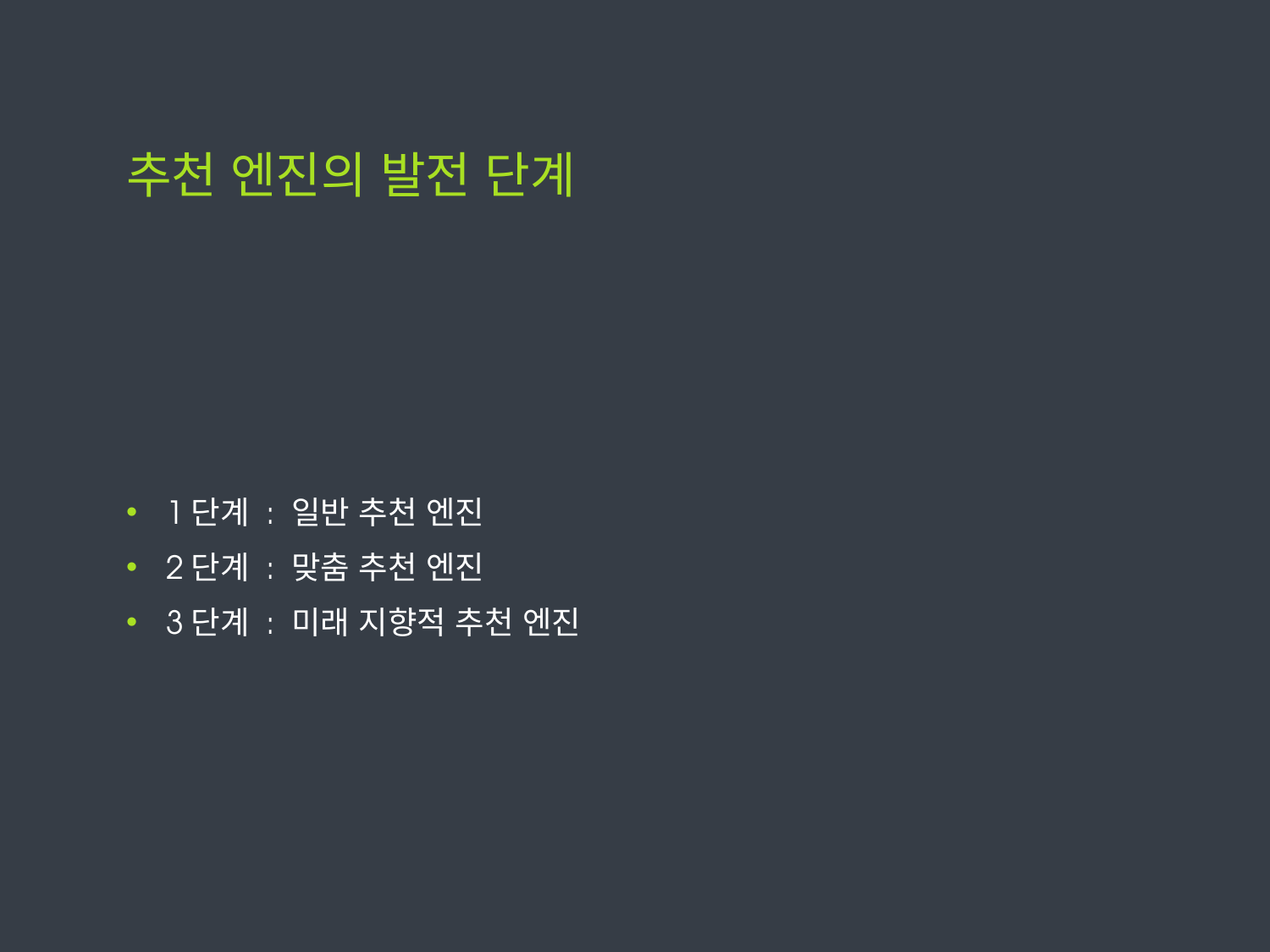

# 추천 엔진의 발전 단계
1단계 : 일반 추천 엔진
2단계 : 맞춤 추천 엔진
3단계 : 미래 지향적 추천 엔진